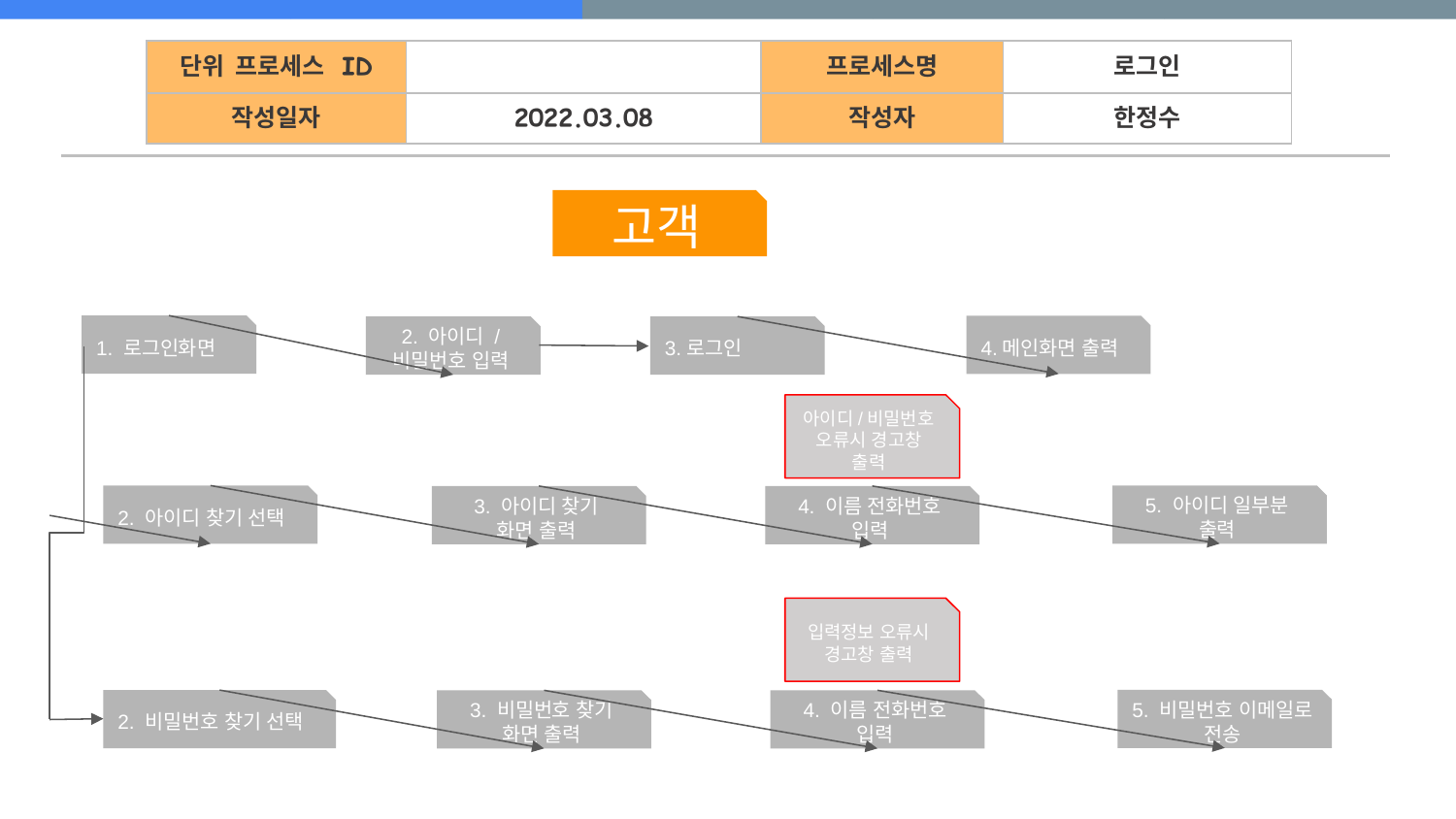

| 단위 프로세스 ID |  | 프로세스명 | 로그인 |
| --- | --- | --- | --- |
| 작성일자 | 2022.03.08 | 작성자 | 한정수 |
고객

1. 로그인화면
4.메인화면 출력
2. 아이디 / 비밀번호 입력
3.로그인

아이디/비밀번호 오류시 경고창 출력
5. 아이디 일부분 출력
2. 아이디 찾기 선택
3. 아이디 찾기
화면 출력
4. 이름 전화번호
입력
입력정보 오류시 경고창 출력
5. 비밀번호 이메일로 전송
2. 비밀번호 찾기 선택
3. 비밀번호 찾기
화면 출력
4. 이름 전화번호
입력